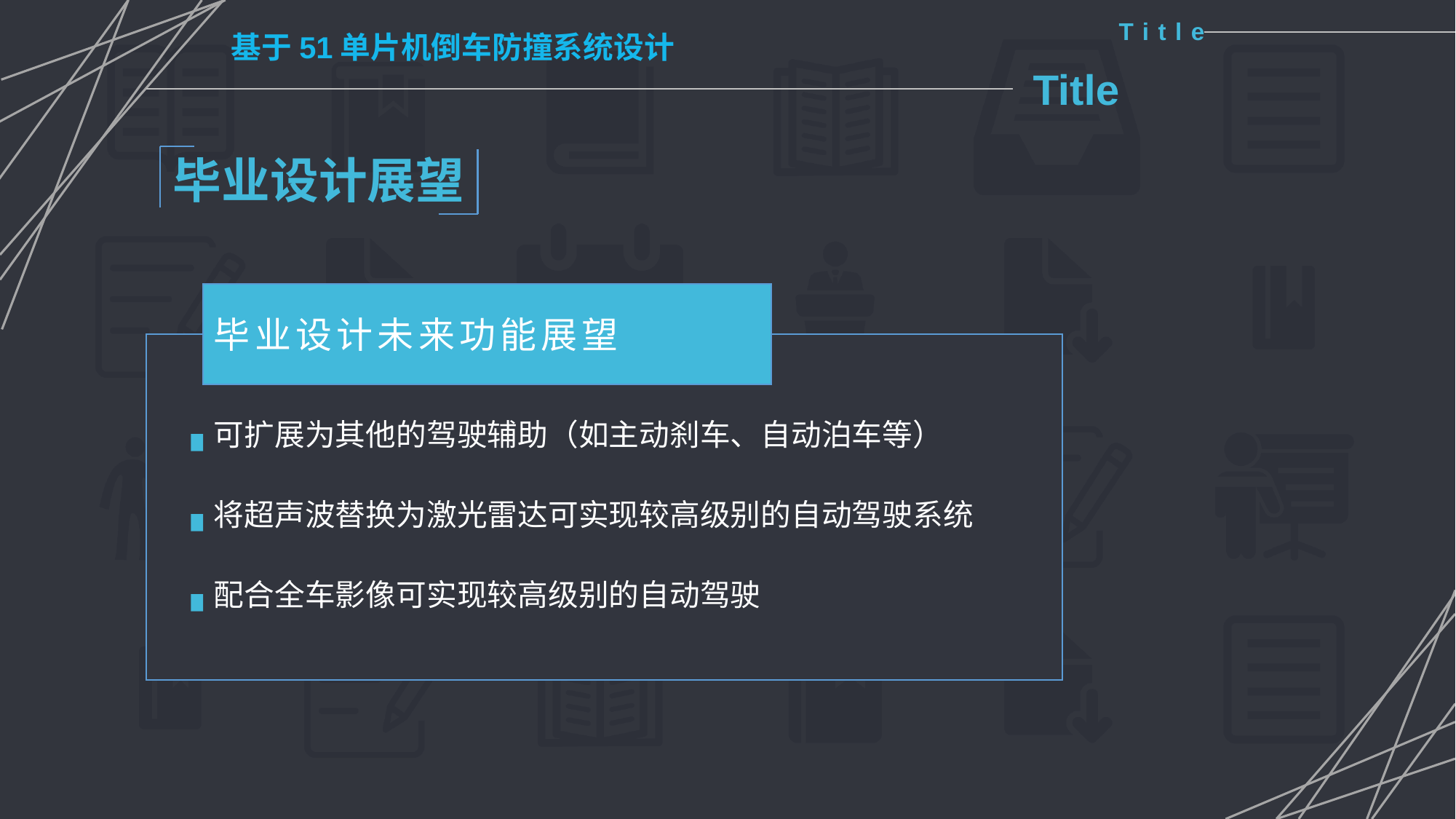

Title
基于51单片机倒车防撞系统设计

Title
毕业设计展望
毕业设计未来功能展望

可扩展为其他的驾驶辅助（如主动刹车、自动泊车等）

将超声波替换为激光雷达可实现较高级别的自动驾驶系统

配合全车影像可实现较高级别的自动驾驶